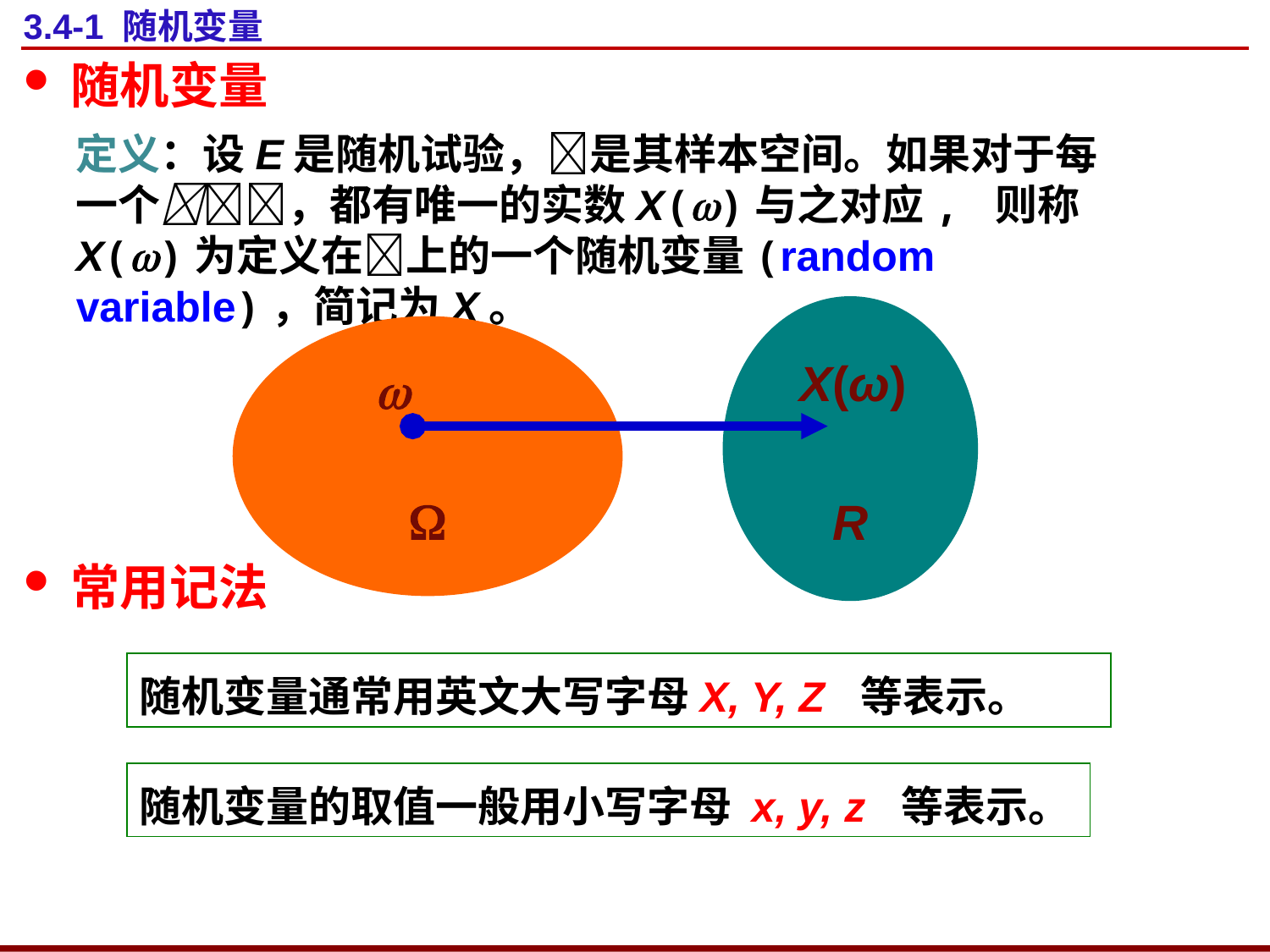

# 3.4-1 随机变量
随机变量

常用记法

定义：设E是随机试验，Ω是其样本空间。如果对于每一个ω∈Ω，都有唯一的实数X(ω)与之对应, 则称X(ω)为定义在Ω上的一个随机变量(random variable)，简记为X。
R
Ω
X(ω)
ω
随机变量通常用英文大写字母X, Y, Z 等表示。
随机变量的取值一般用小写字母 x, y, z 等表示。